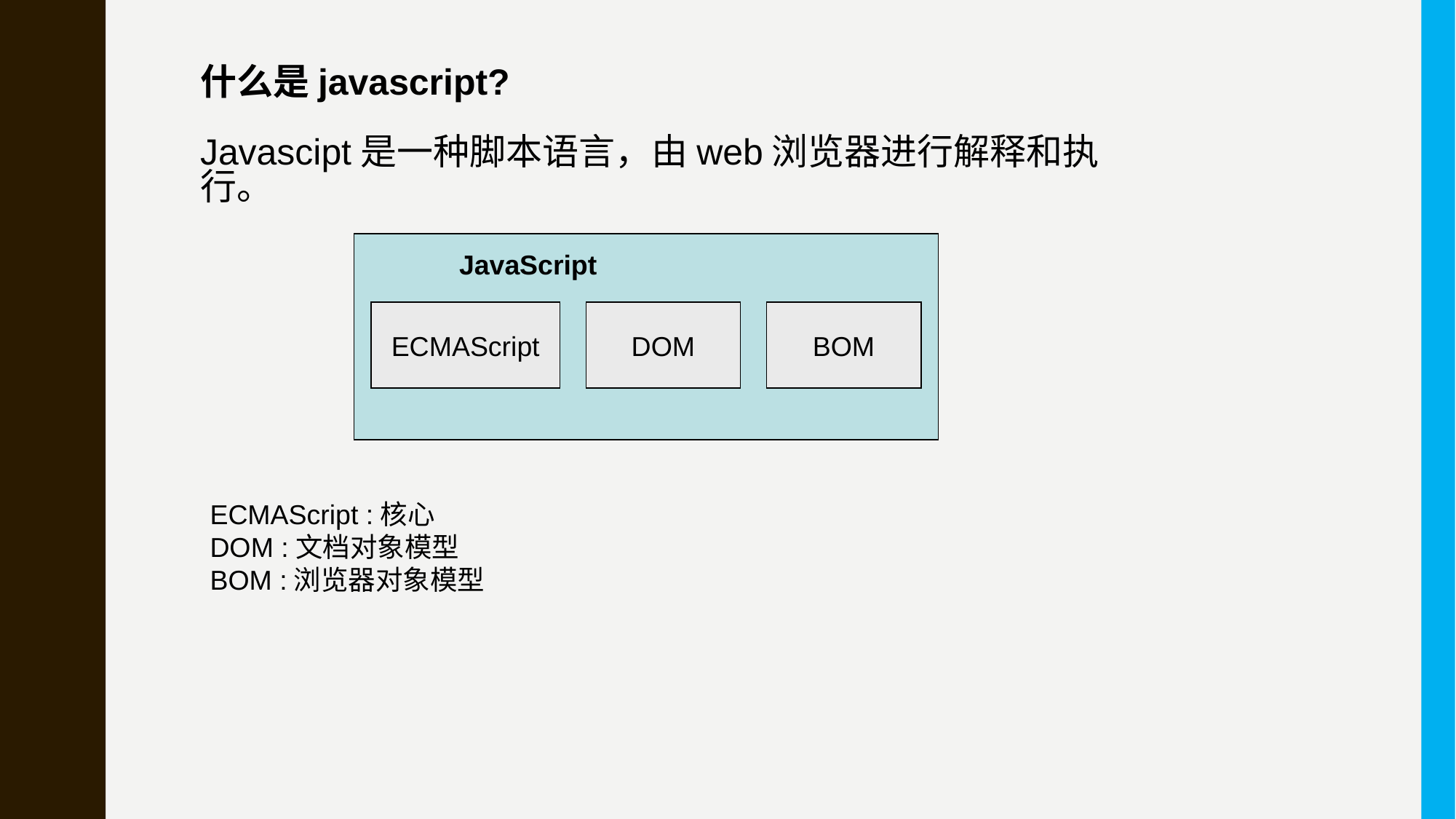

什么是javascript?

Javascipt是一种脚本语言，由web浏览器进行解释和执行。

JavaScript
ECMAScript
DOM
BOM
ECMAScript :核心
DOM :文档对象模型
BOM :浏览器对象模型